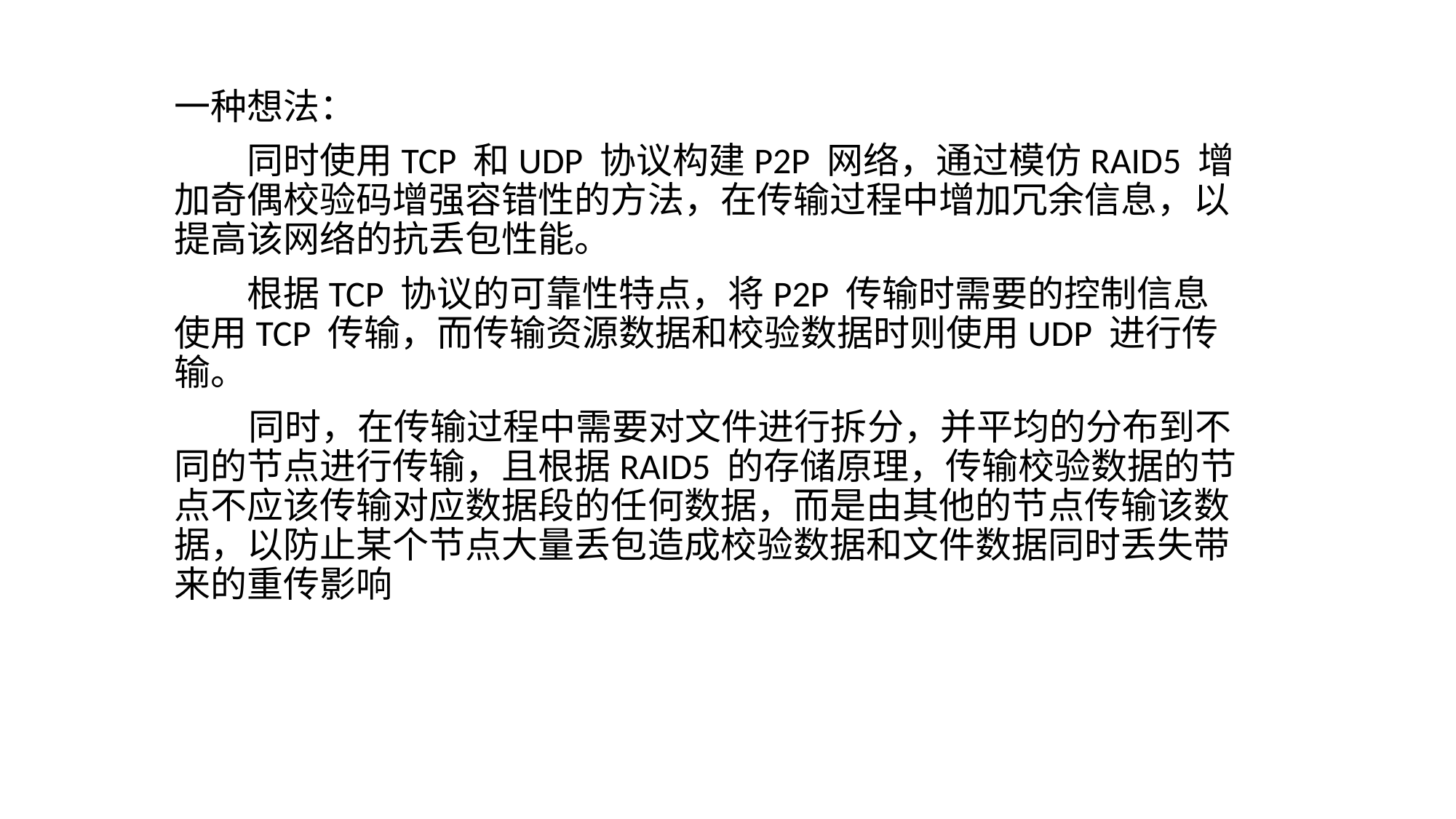

一种想法：
　　同时使用TCP 和UDP 协议构建P2P 网络，通过模仿RAID5 增加奇偶校验码增强容错性的方法，在传输过程中增加冗余信息，以提高该网络的抗丢包性能。
　　根据TCP 协议的可靠性特点，将P2P 传输时需要的控制信息使用TCP 传输，而传输资源数据和校验数据时则使用UDP 进行传输。
        同时，在传输过程中需要对文件进行拆分，并平均的分布到不同的节点进行传输，且根据RAID5 的存储原理，传输校验数据的节点不应该传输对应数据段的任何数据，而是由其他的节点传输该数据，以防止某个节点大量丢包造成校验数据和文件数据同时丢失带来的重传影响